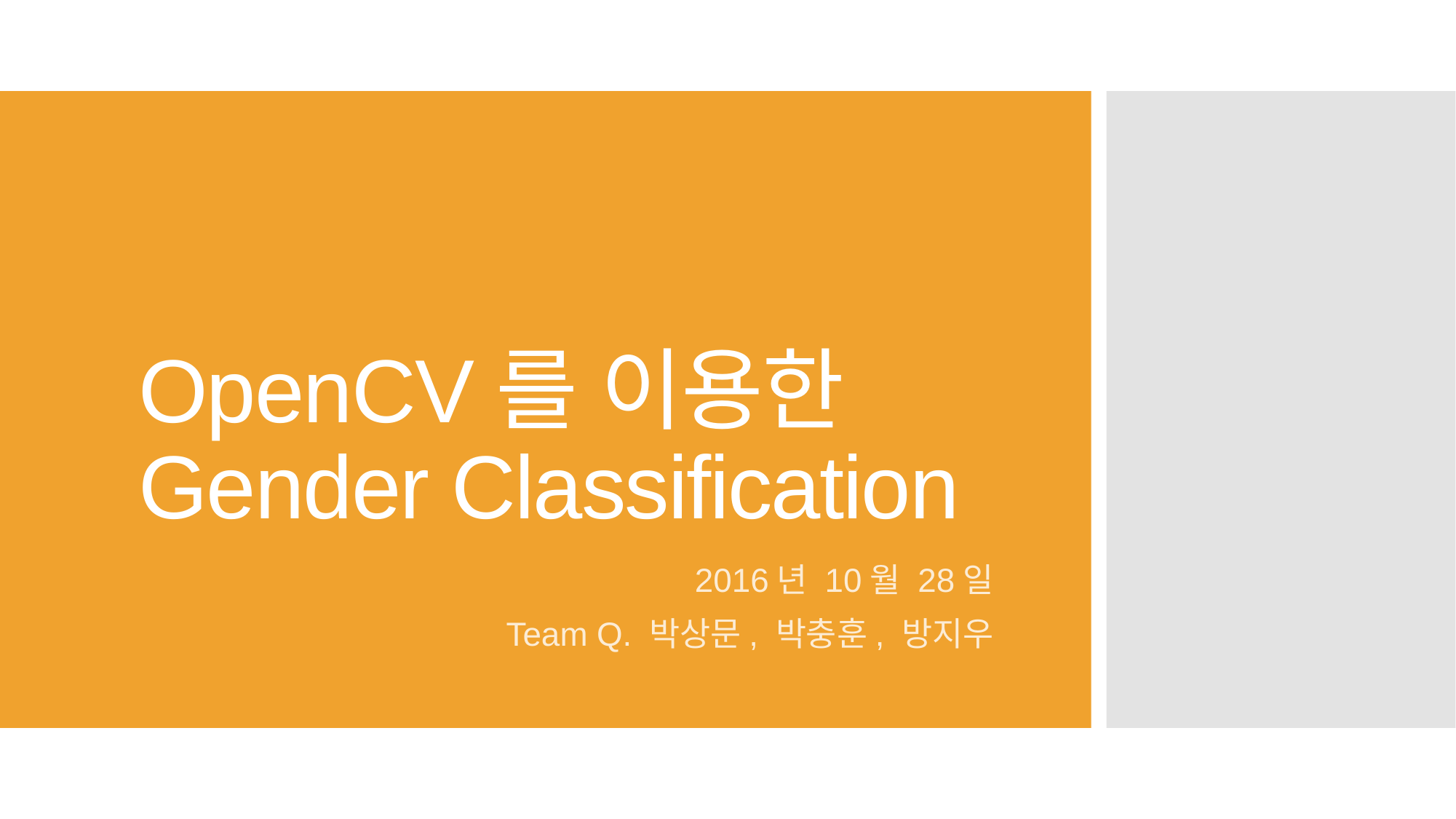

# OpenCV를 이용한 Gender Classification
2016년 10월 28일
Team Q. 박상문, 박충훈, 방지우